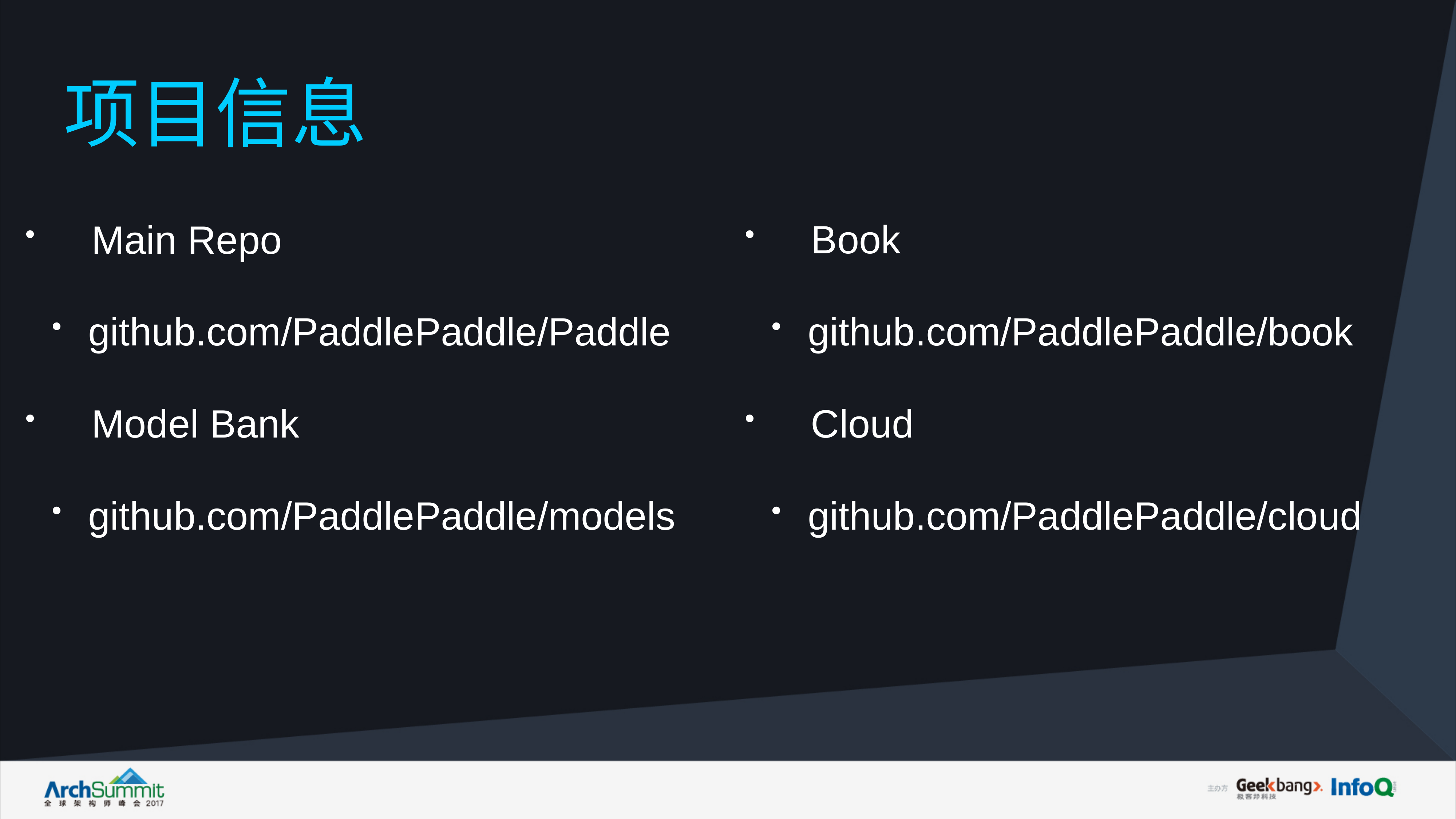

# 项目信息
Main Repo
github.com/PaddlePaddle/Paddle
Model Bank
github.com/PaddlePaddle/models
Book
github.com/PaddlePaddle/book
Cloud
github.com/PaddlePaddle/cloud